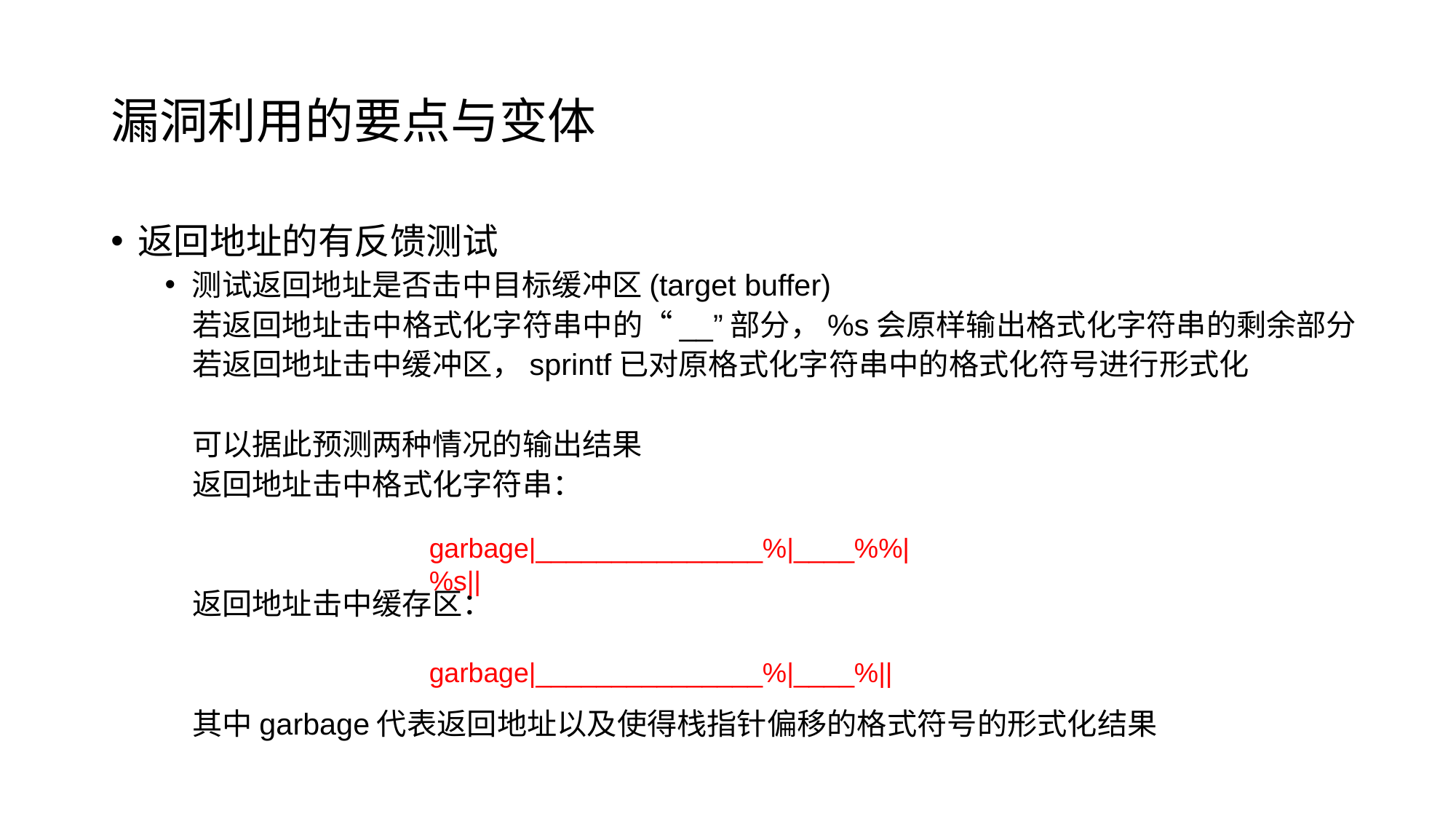

# 漏洞利用的要点与变体
返回地址的有反馈测试
测试返回地址是否击中目标缓冲区(target buffer)
   若返回地址击中格式化字符串中的“__”部分，%s会原样输出格式化字符串的剩余部分
   若返回地址击中缓冲区，sprintf已对原格式化字符串中的格式化符号进行形式化

   可以据此预测两种情况的输出结果
   返回地址击中格式化字符串：

   返回地址击中缓存区：

   其中garbage代表返回地址以及使得栈指针偏移的格式符号的形式化结果
garbage|_______________%|____%%|%s||

garbage|_______________%|____%||